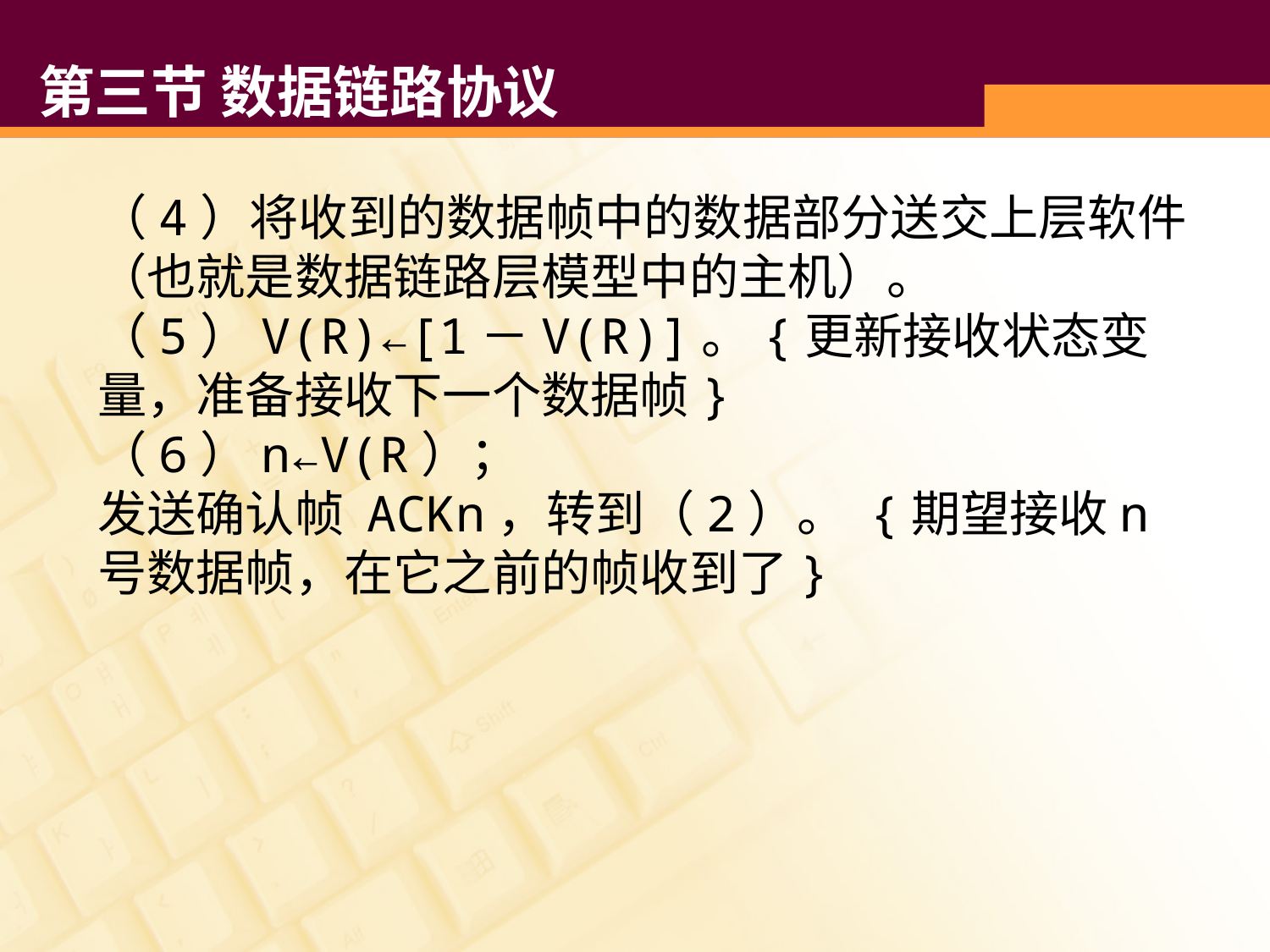

# 第三节 数据链路协议
（4）将收到的数据帧中的数据部分送交上层软件（也就是数据链路层模型中的主机）。
（5）V(R)←[1－V(R)]。{更新接收状态变量，准备接收下一个数据帧}
（6）n←V(R）；
发送确认帧 ACKn，转到（2）。 {期望接收n号数据帧，在它之前的帧收到了}